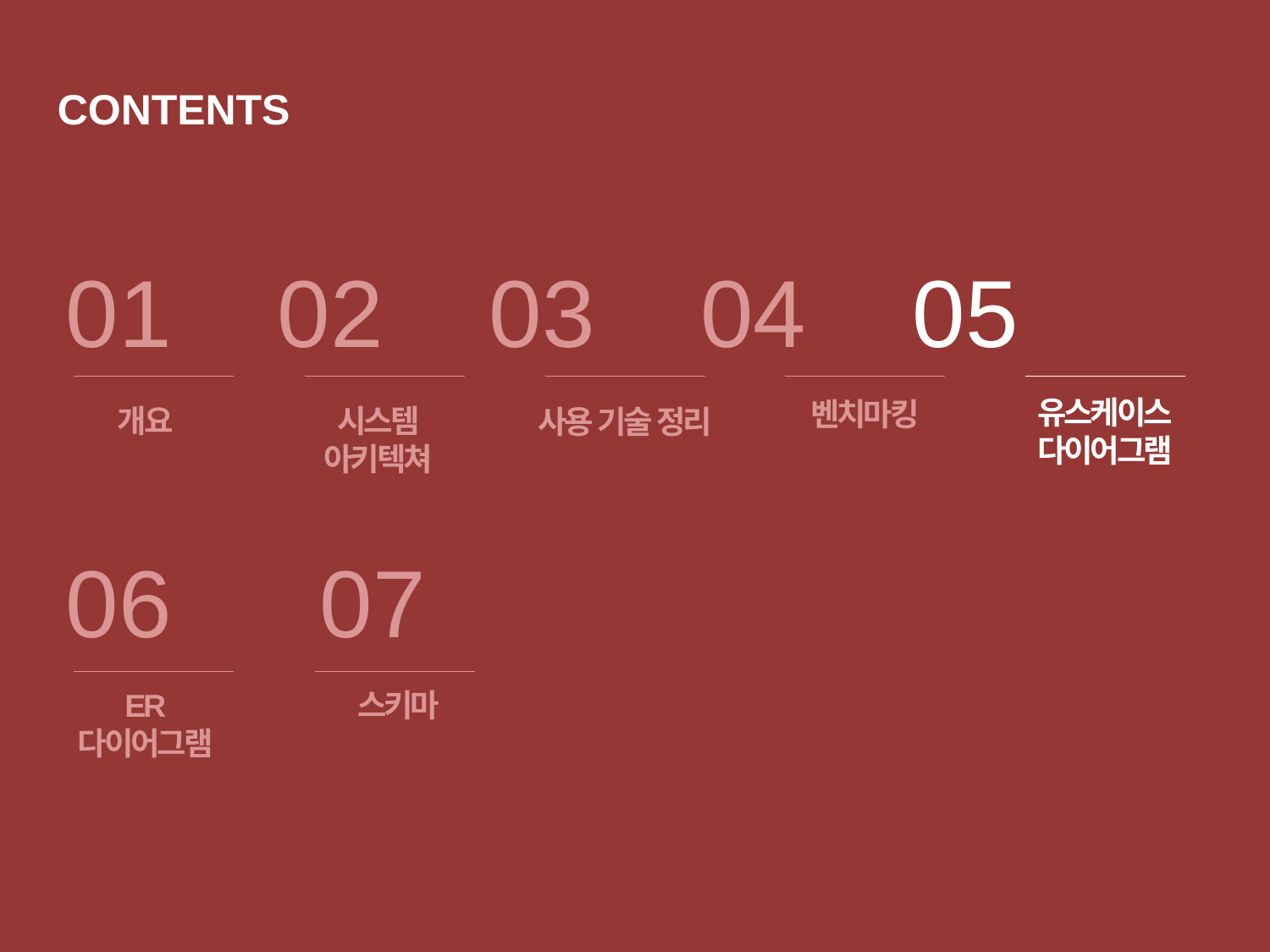

CONTENTS
01    02    03    04    05
유스케이스
다이어그램
 벤치마킹
개요
시스템
아키텍쳐
사용 기술 정리
06		07
ER
다이어그램
스키마